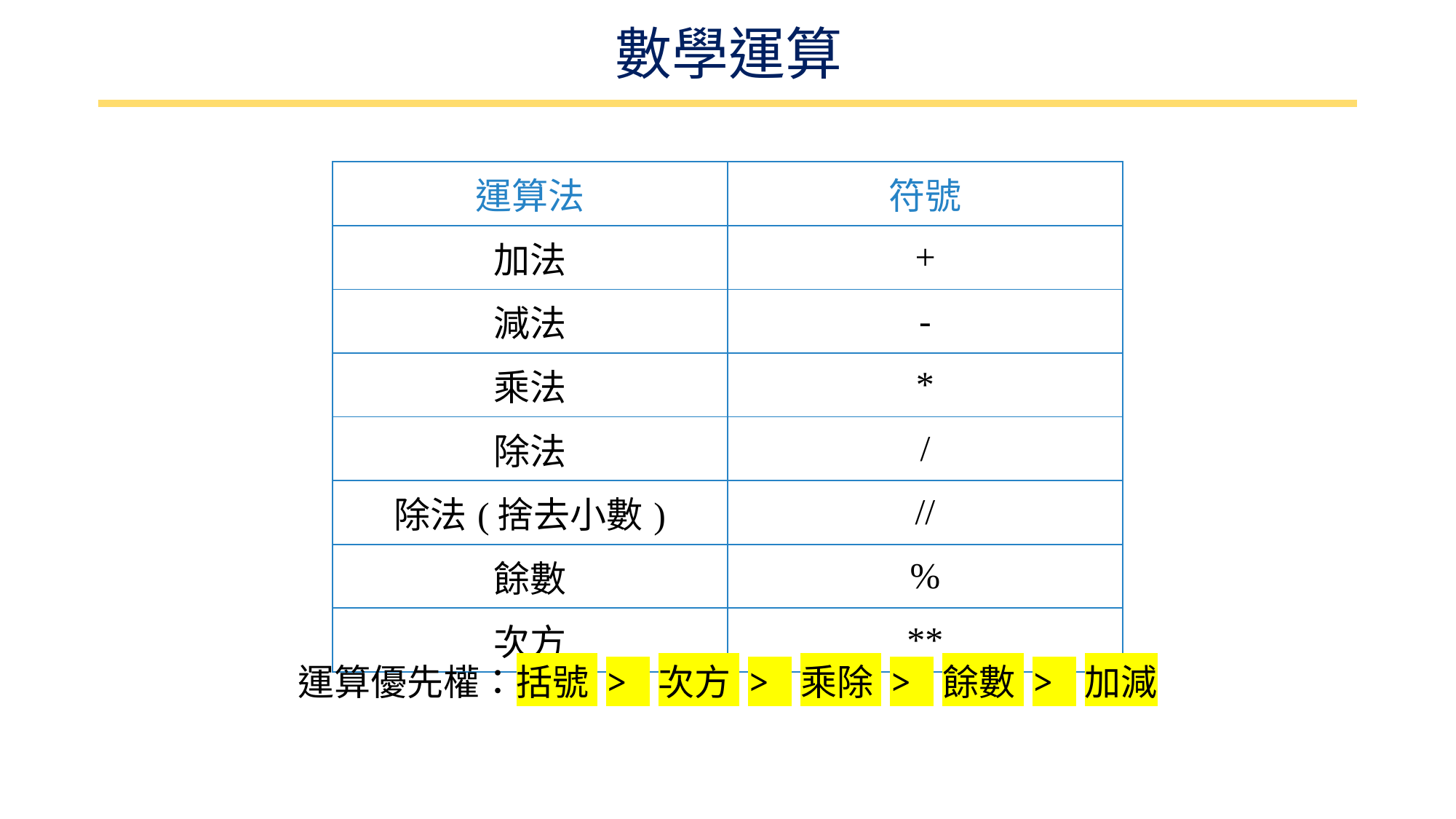

# 數學運算
| 運算法 | 符號 |
| --- | --- |
| 加法 | + |
| 減法 | - |
| 乘法 | \* |
| 除法 | / |
| 除法(捨去小數) | // |
| 餘數 | % |
| 次方 | \*\* |
運算優先權：括號 > 次方 > 乘除 > 餘數 > 加減